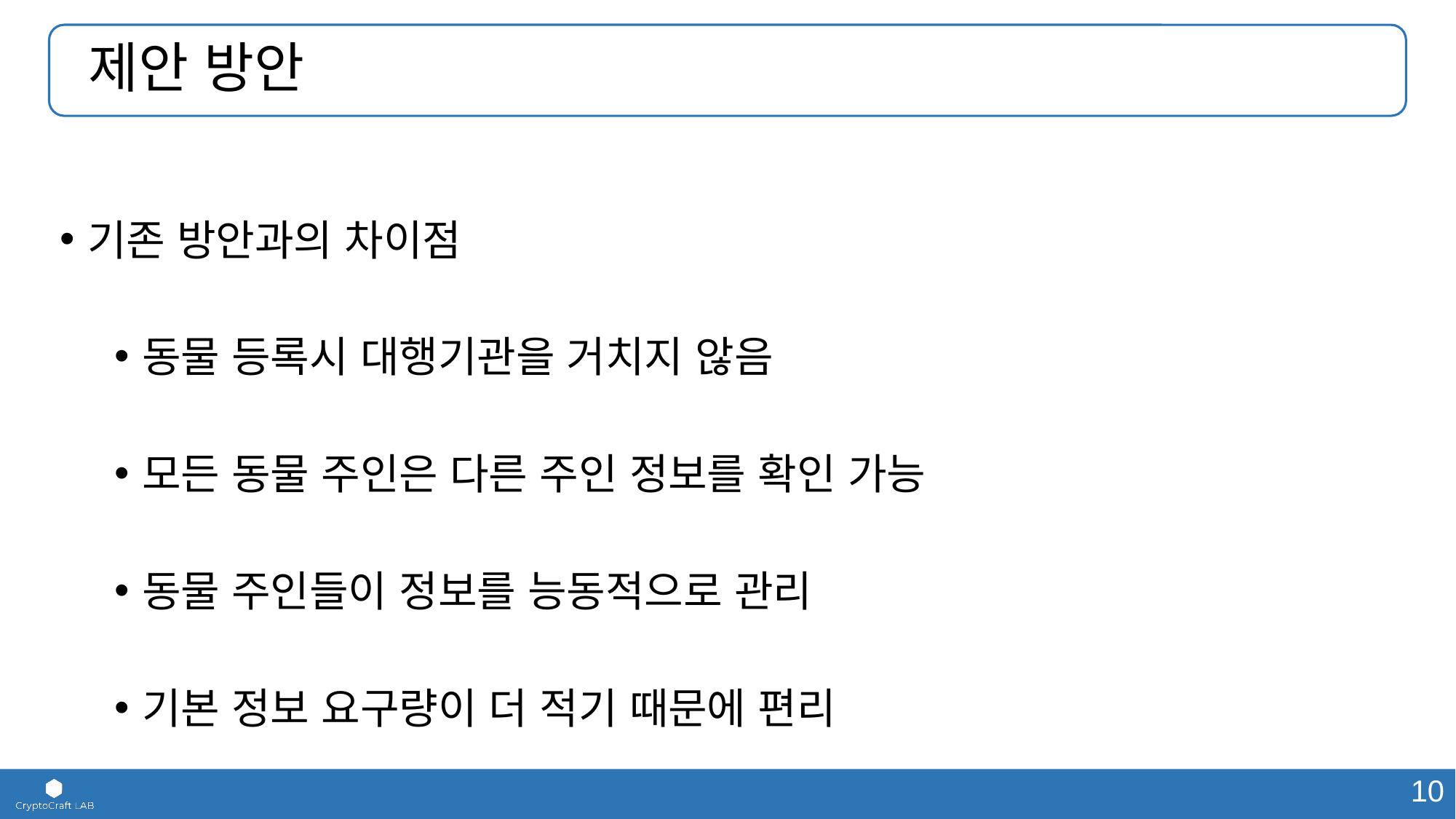

# 제안 방안
기존 방안과의 차이점
동물 등록시 대행기관을 거치지 않음
모든 동물 주인은 다른 주인 정보를 확인 가능
동물 주인들이 정보를 능동적으로 관리
기본 정보 요구량이 더 적기 때문에 편리